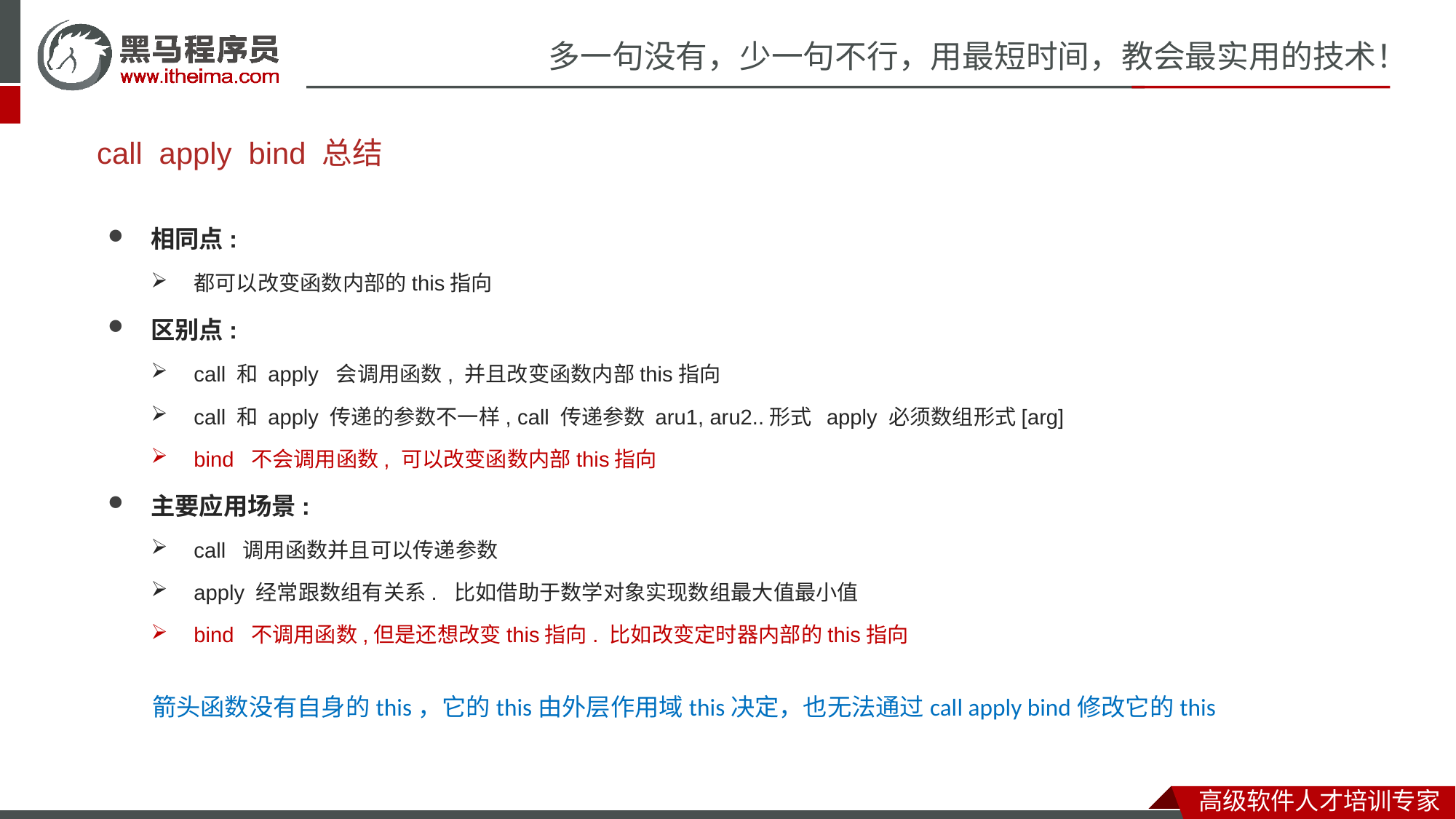

# call  apply  bind 总结
相同点:
都可以改变函数内部的this指向
区别点:
call 和 apply  会调用函数, 并且改变函数内部this指向
call 和 apply 传递的参数不一样, call 传递参数 aru1, aru2..形式  apply 必须数组形式[arg]
bind  不会调用函数, 可以改变函数内部this指向
主要应用场景:
call  调用函数并且可以传递参数
apply 经常跟数组有关系.  比如借助于数学对象实现数组最大值最小值
bind  不调用函数,但是还想改变this指向. 比如改变定时器内部的this指向

箭头函数没有自身的this，它的this由外层作用域this决定，也无法通过call apply bind修改它的this